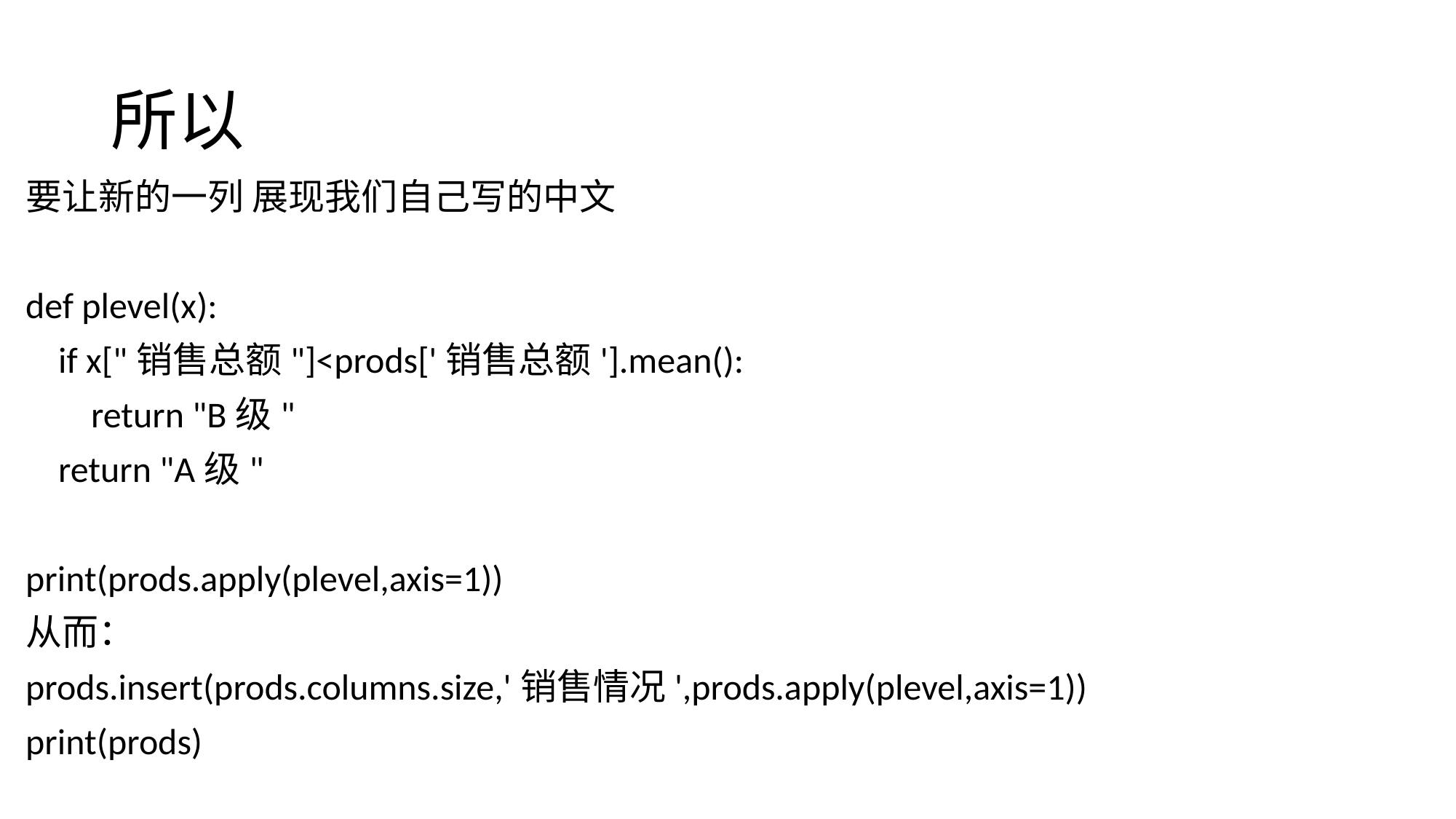

# 所以
要让新的一列 展现我们自己写的中文

def plevel(x):
    if x["销售总额"]<prods['销售总额'].mean():
        return "B级"
    return "A级"

print(prods.apply(plevel,axis=1))
从而：
prods.insert(prods.columns.size,'销售情况',prods.apply(plevel,axis=1))
print(prods)